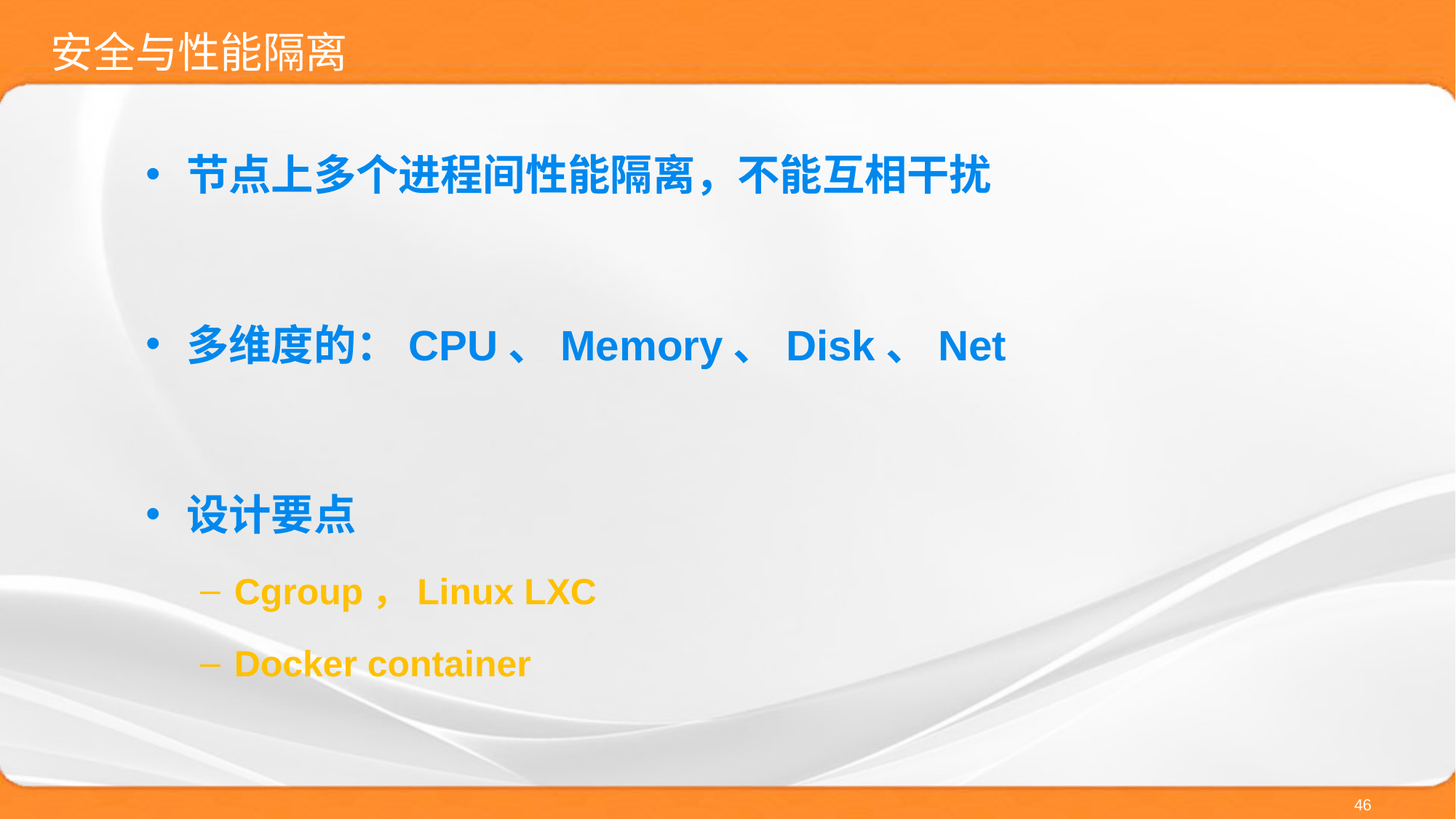

# 安全与性能隔离
节点上多个进程间性能隔离，不能互相干扰

多维度的：CPU、Memory、Disk、Net

设计要点
Cgroup，Linux LXC
Docker container
46